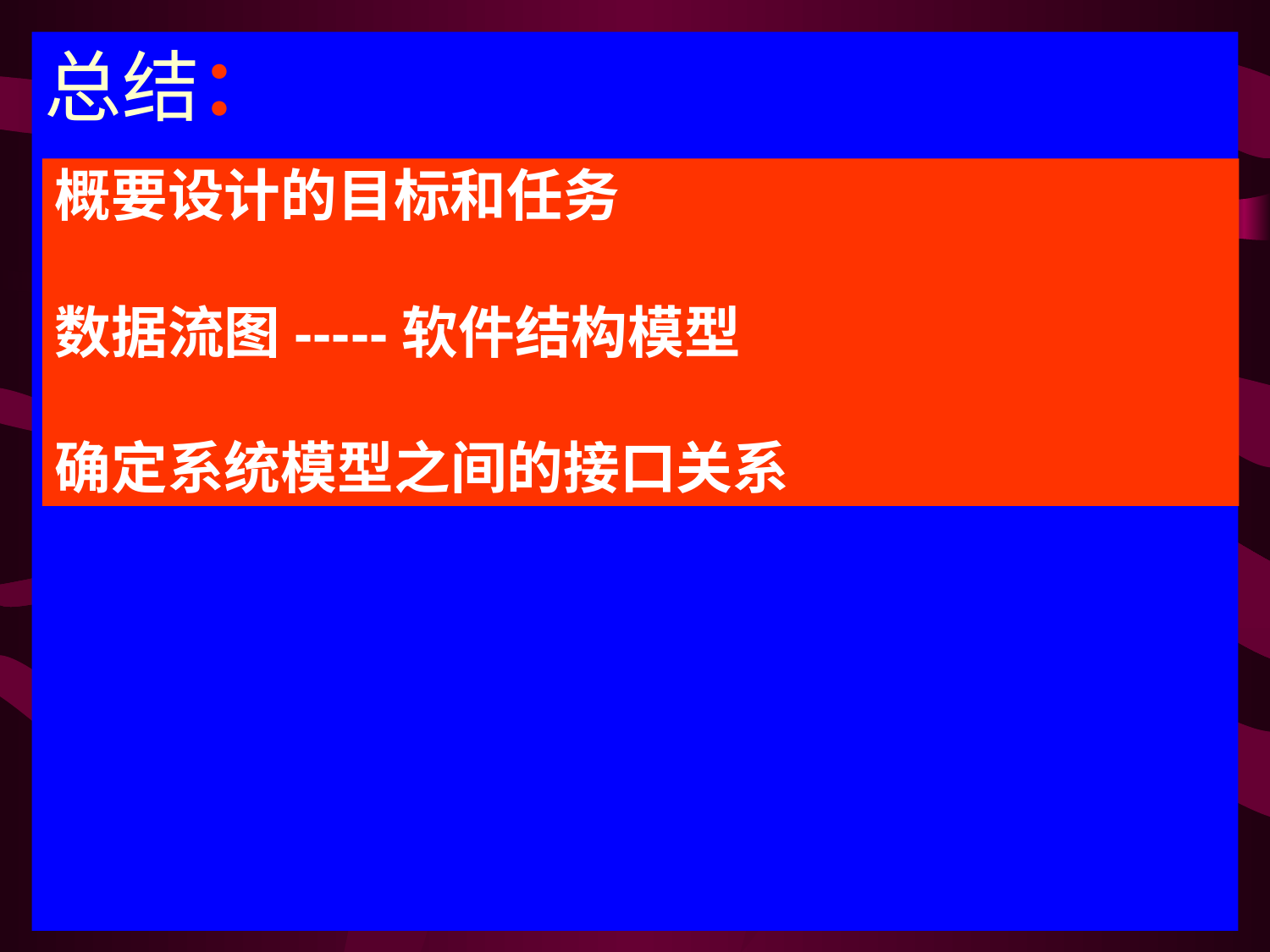

总结：

概要设计的目标和任务

数据流图-----软件结构模型

确定系统模型之间的接口关系

157